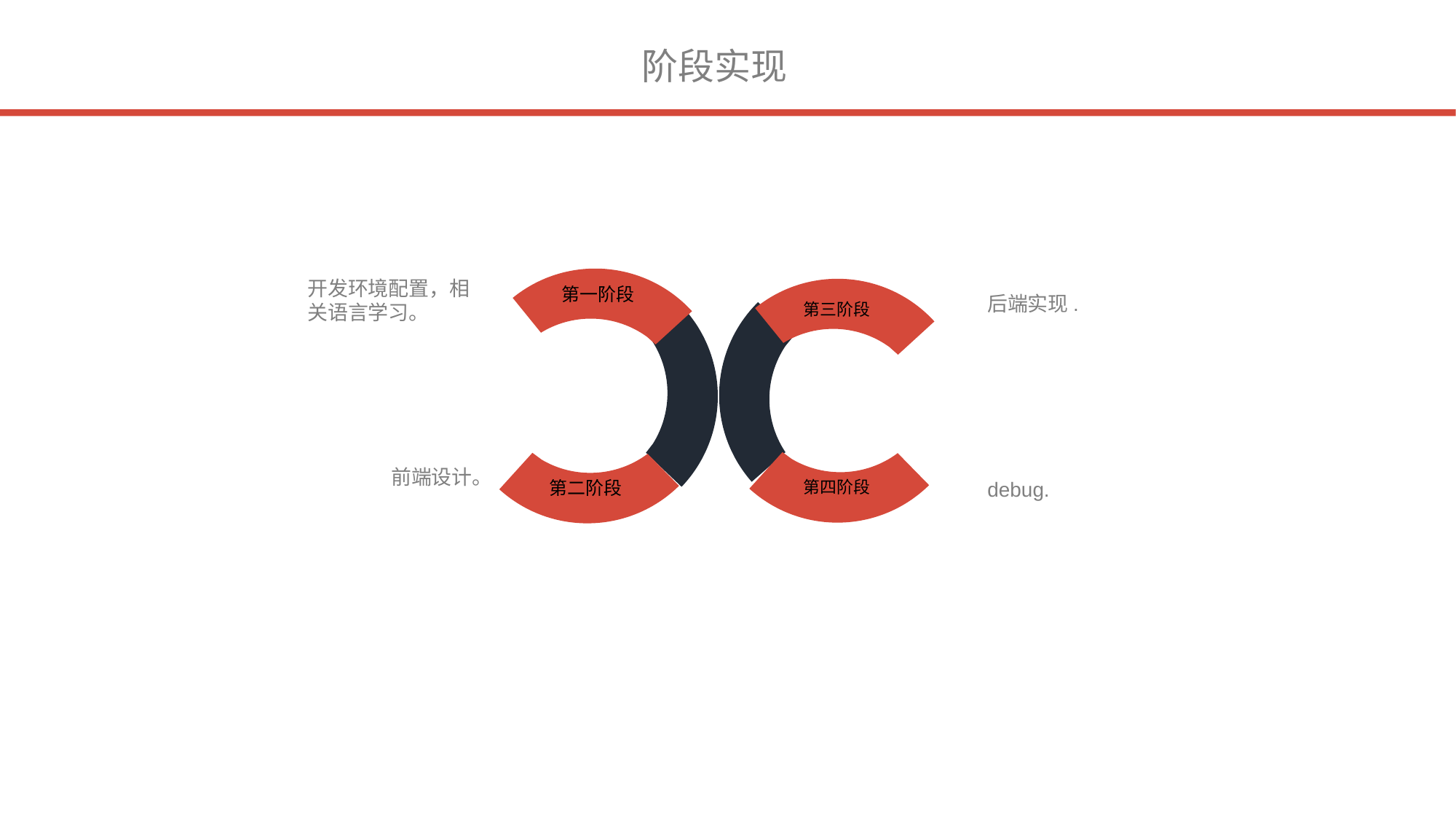

阶段实现

开发环境配置，相
关语言学习。
第一阶段
后端实现.
第三阶段

前端设计。
第二阶段
debug.
第四阶段